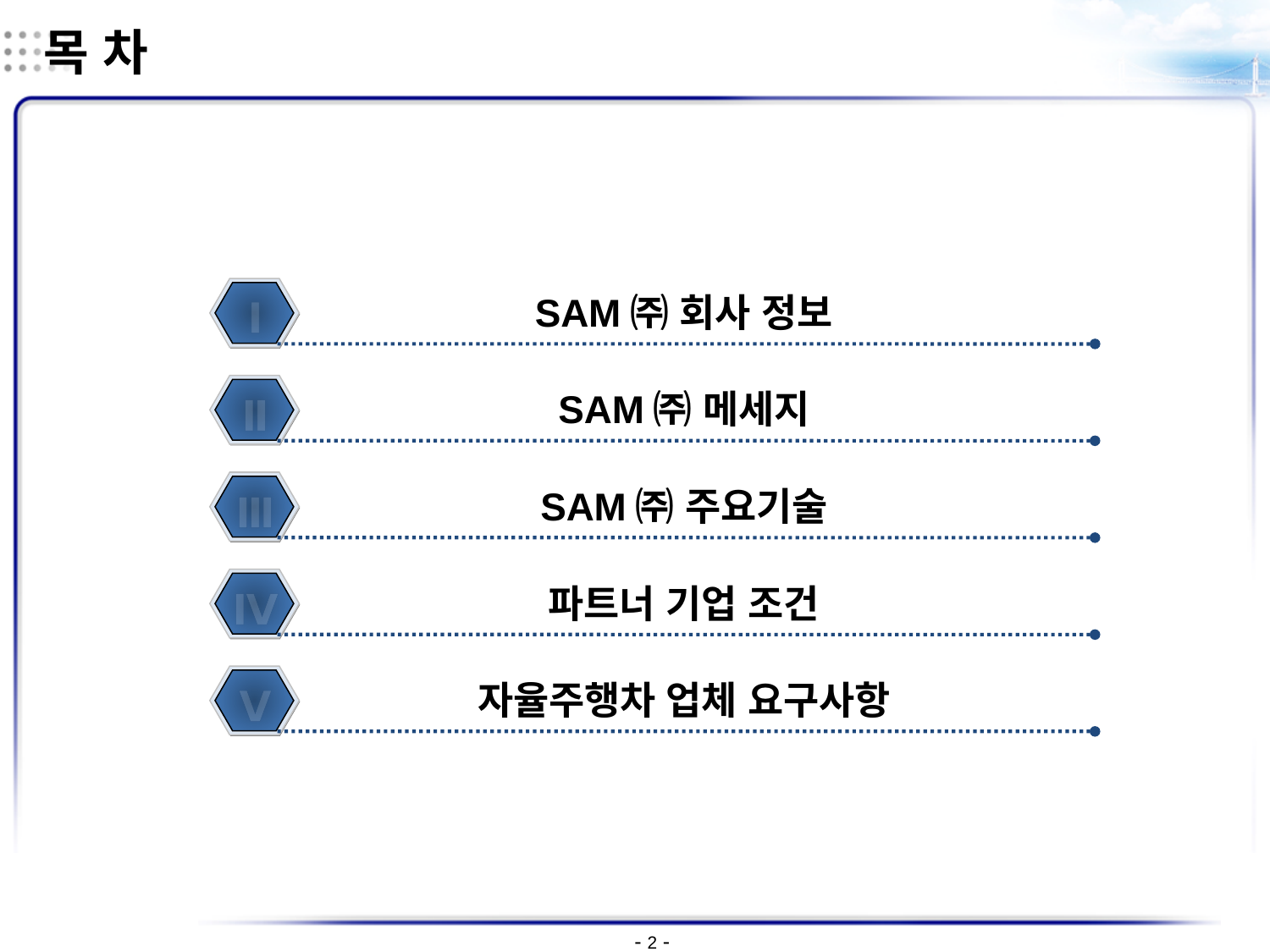

목 차

Ⅰ
SAM㈜ 회사 정보

Ⅱ
SAM㈜ 메세지

Ⅲ
SAM㈜ 주요기술

Ⅳ
파트너 기업 조건

Ⅴ
자율주행차 업체 요구사항